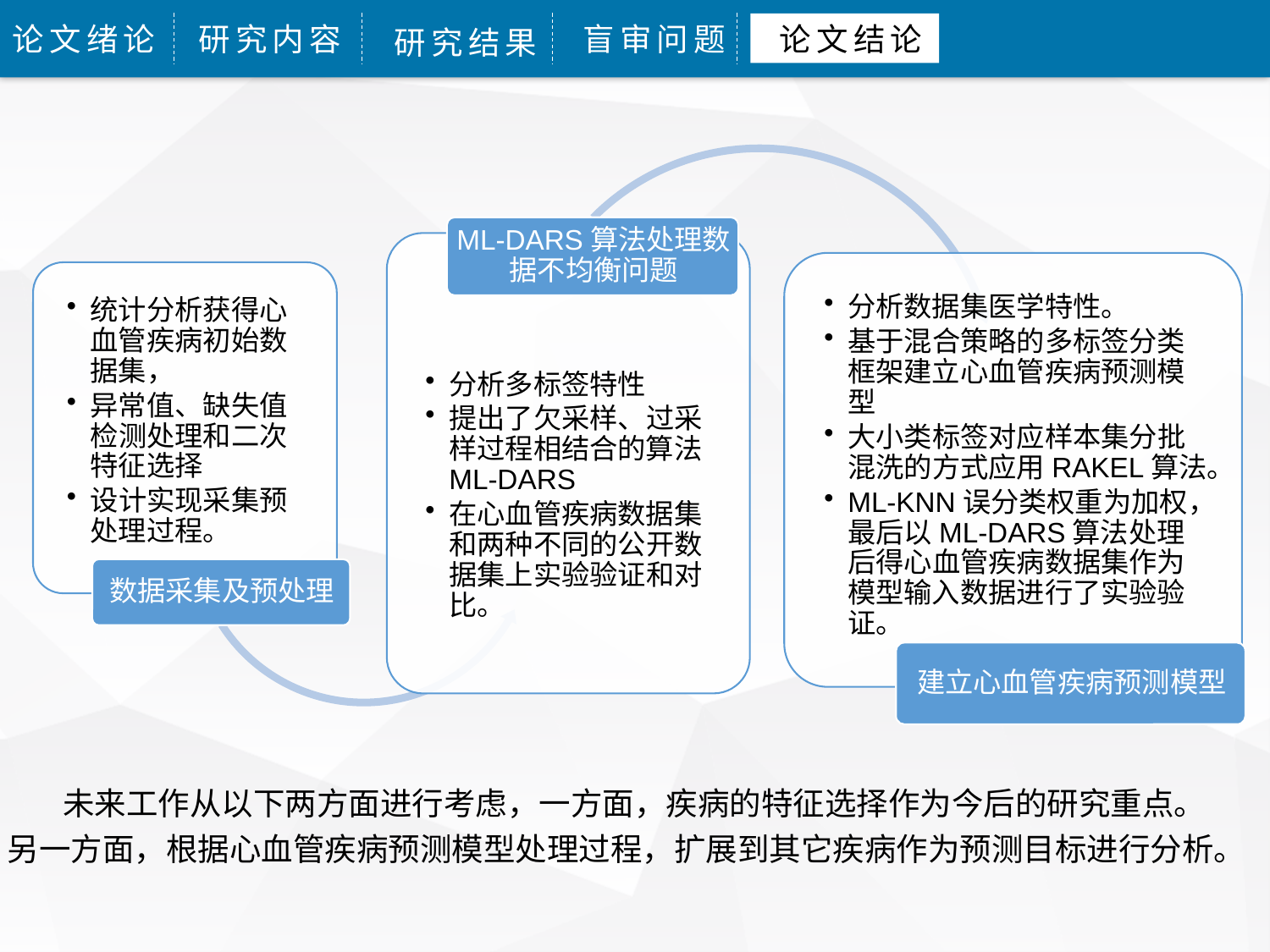

论文绪论
研究内容
盲审问题
论文结论

研究结果
统计分析获得心血管疾病初始数据集，
异常值、缺失值检测处理和二次特征选择
设计实现采集预处理过程。

数据采集及预处理
分析多标签特性
提出了欠采样、过采样过程相结合的算法ML-DARS
在心血管疾病数据集和两种不同的公开数据集上实验验证和对比。
ML-DARS算法处理数据不均衡问题
分析数据集医学特性。
基于混合策略的多标签分类框架建立心血管疾病预测模型
大小类标签对应样本集分批混洗的方式应用RAKEL算法。
ML-KNN误分类权重为加权，最后以ML-DARS算法处理后得心血管疾病数据集作为模型输入数据进行了实验验证。

建立心血管疾病预测模型
         未来工作从以下两方面进行考虑，一方面，疾病的特征选择作为今后的研究重点。另一方面，根据心血管疾病预测模型处理过程，扩展到其它疾病作为预测目标进行分析。